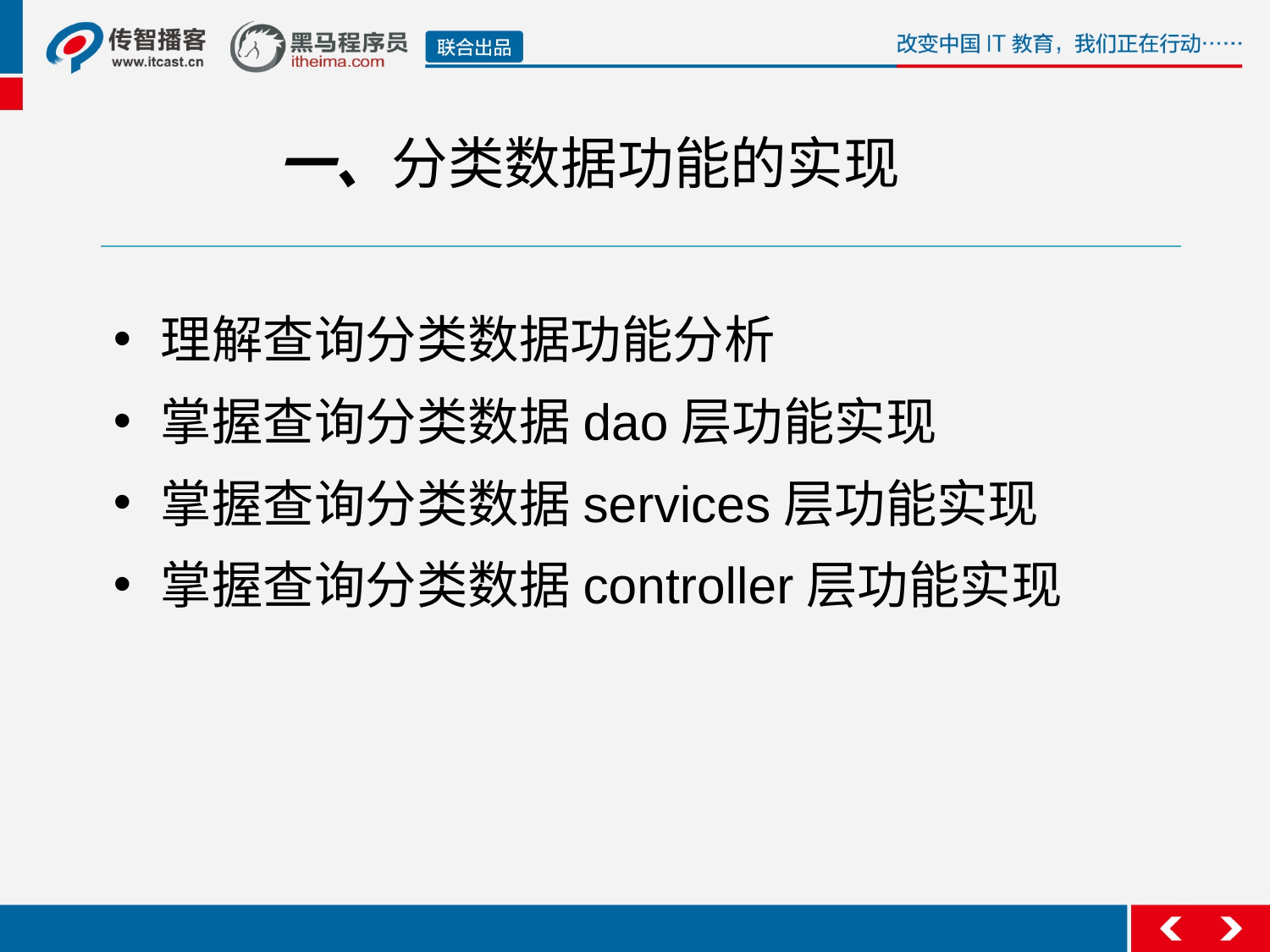

一、分类数据功能的实现
理解查询分类数据功能分析
掌握查询分类数据dao层功能实现
掌握查询分类数据services层功能实现
掌握查询分类数据controller层功能实现